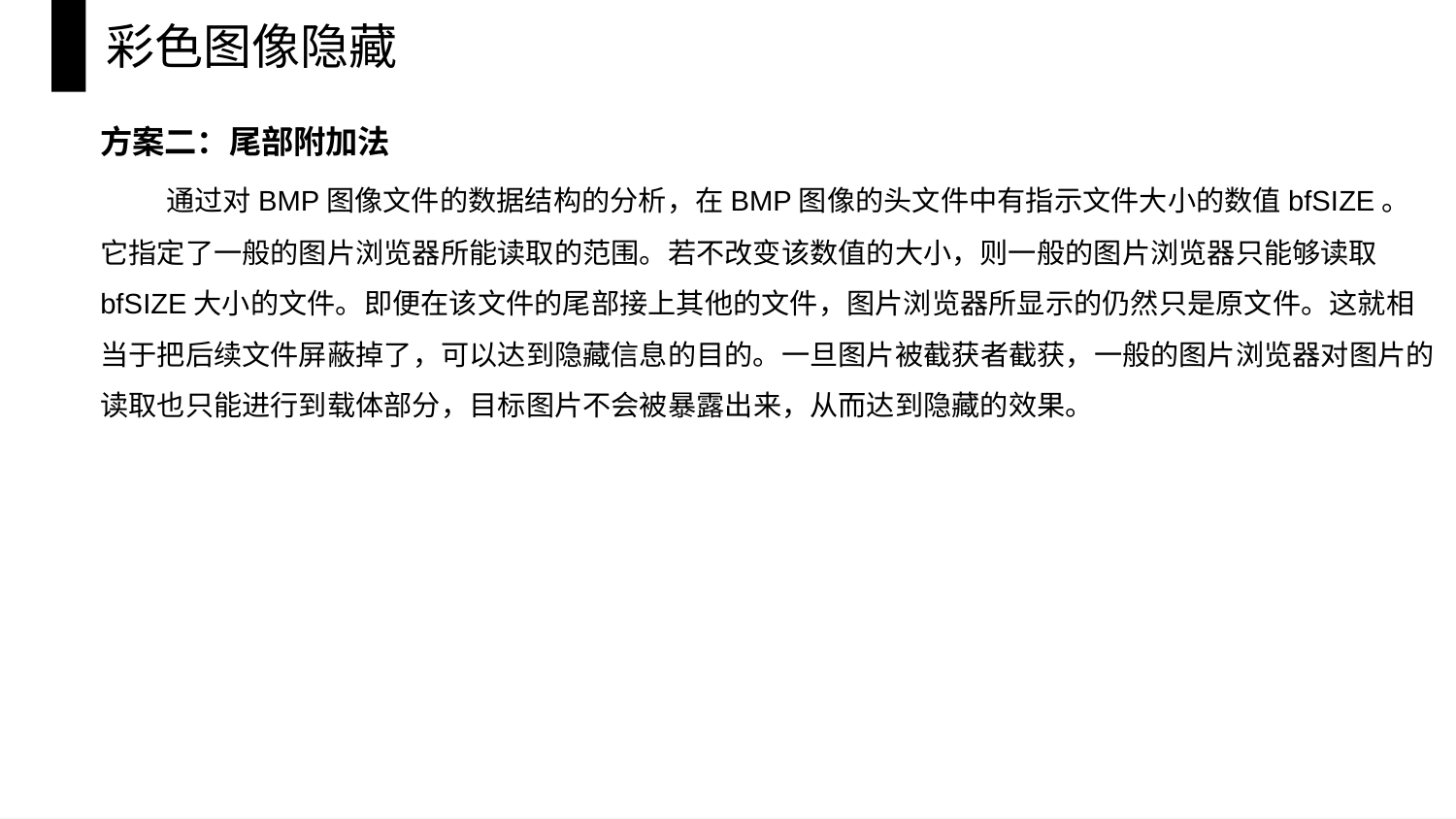

彩色图像隐藏
方案二：尾部附加法
        通过对BMP图像文件的数据结构的分析，在BMP图像的头文件中有指示文件大小的数值bfSIZE。它指定了一般的图片浏览器所能读取的范围。若不改变该数值的大小，则一般的图片浏览器只能够读取bfSIZE大小的文件。即便在该文件的尾部接上其他的文件，图片浏览器所显示的仍然只是原文件。这就相当于把后续文件屏蔽掉了，可以达到隐藏信息的目的。一旦图片被截获者截获，一般的图片浏览器对图片的读取也只能进行到载体部分，目标图片不会被暴露出来，从而达到隐藏的效果。